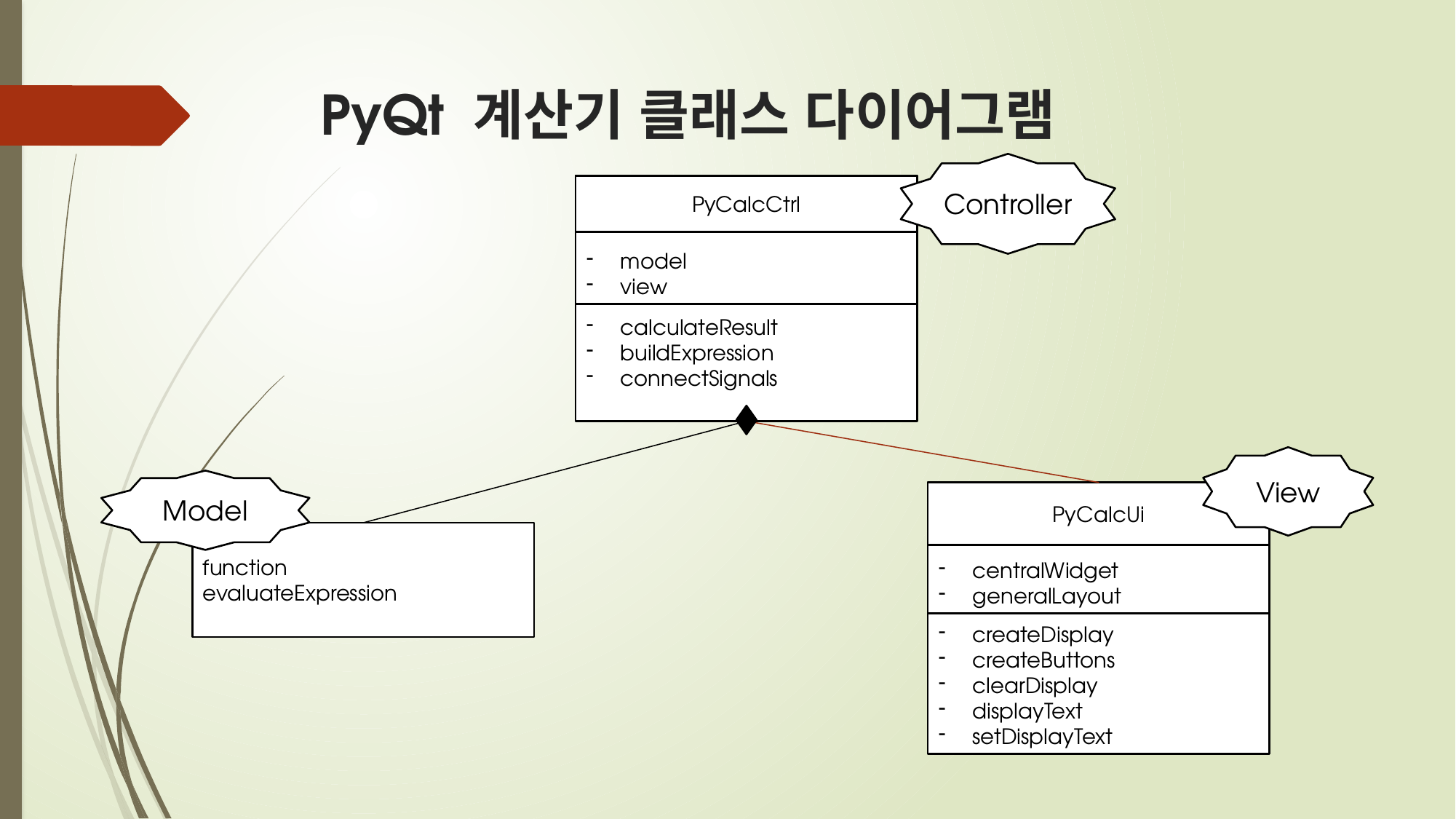

# PyQt 계산기 클래스 다이어그램
Controller
PyCalcCtrl
calculateResult
buildExpression
connectSignals

model
view

View
Model
PyCalcUi
createDisplay
createButtons
clearDisplay
displayText
setDisplayText
centralWidget
generalLayout
function
evaluateExpression